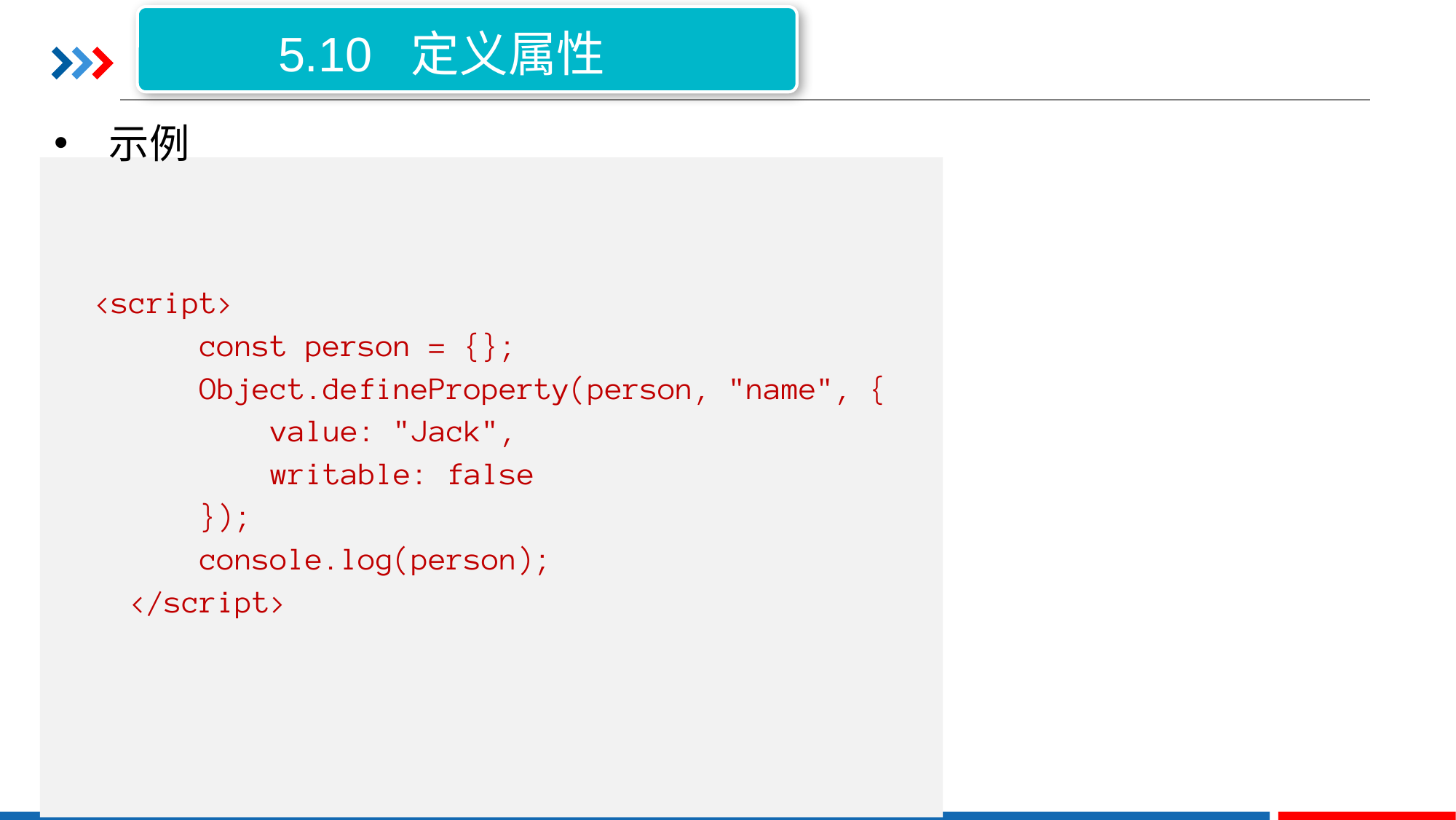

5.10  定义属性
5.6  遍历对象
示例

  <script>
        const person = {};
        Object.defineProperty(person, "name", {
            value: "Jack",
            writable: false
        });
        console.log(person);
    </script>